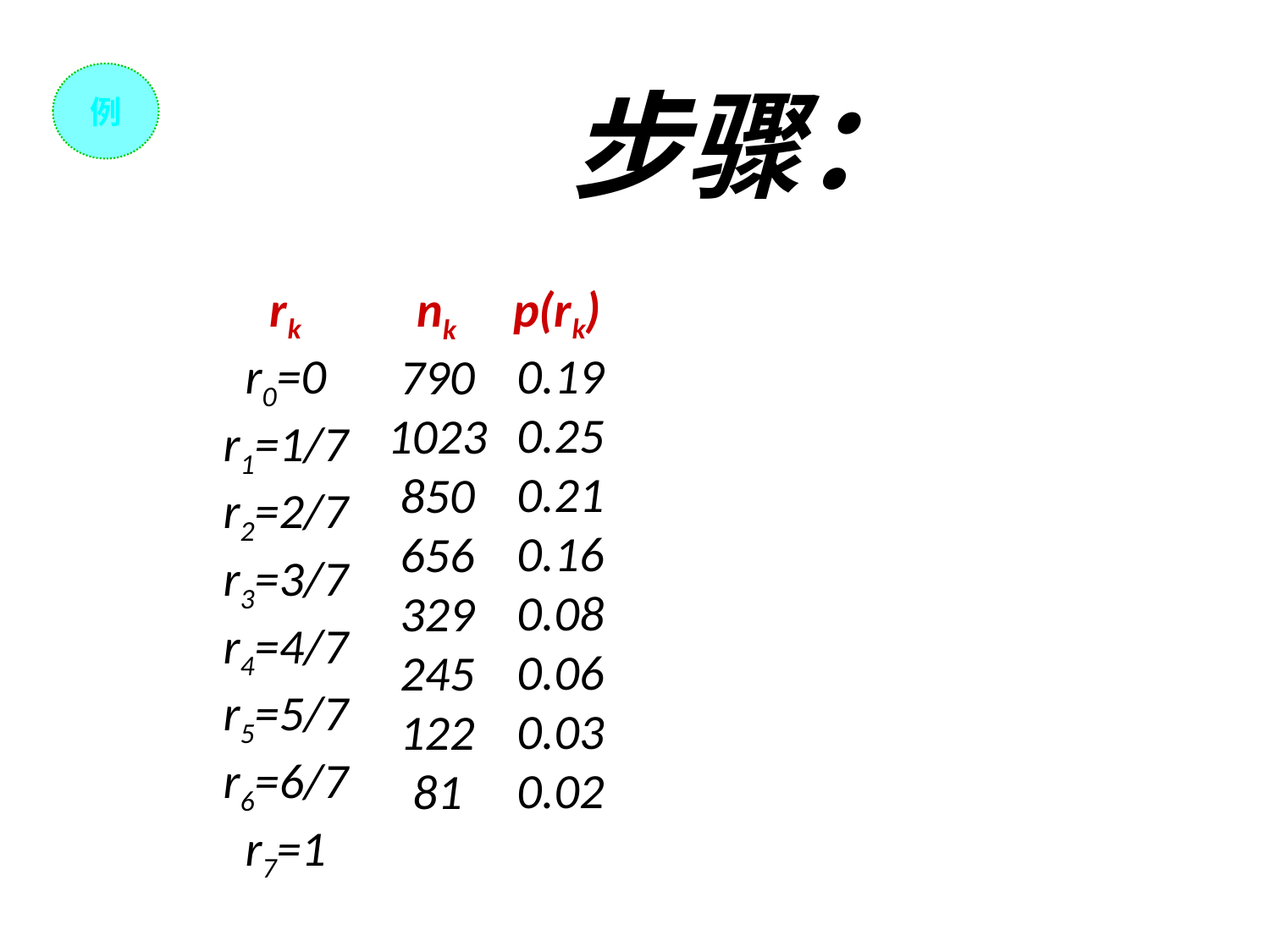

例
# 步骤：
   nk
790
1023
850
656
329
245
122
81
rk
r0=0
r1=1/7
r2=2/7
r3=3/7
r4=4/7
r5=5/7
r6=6/7
r7=1
p(rk)
0.19
0.25
0.21
0.16
0.08
0.06
0.03
0.02